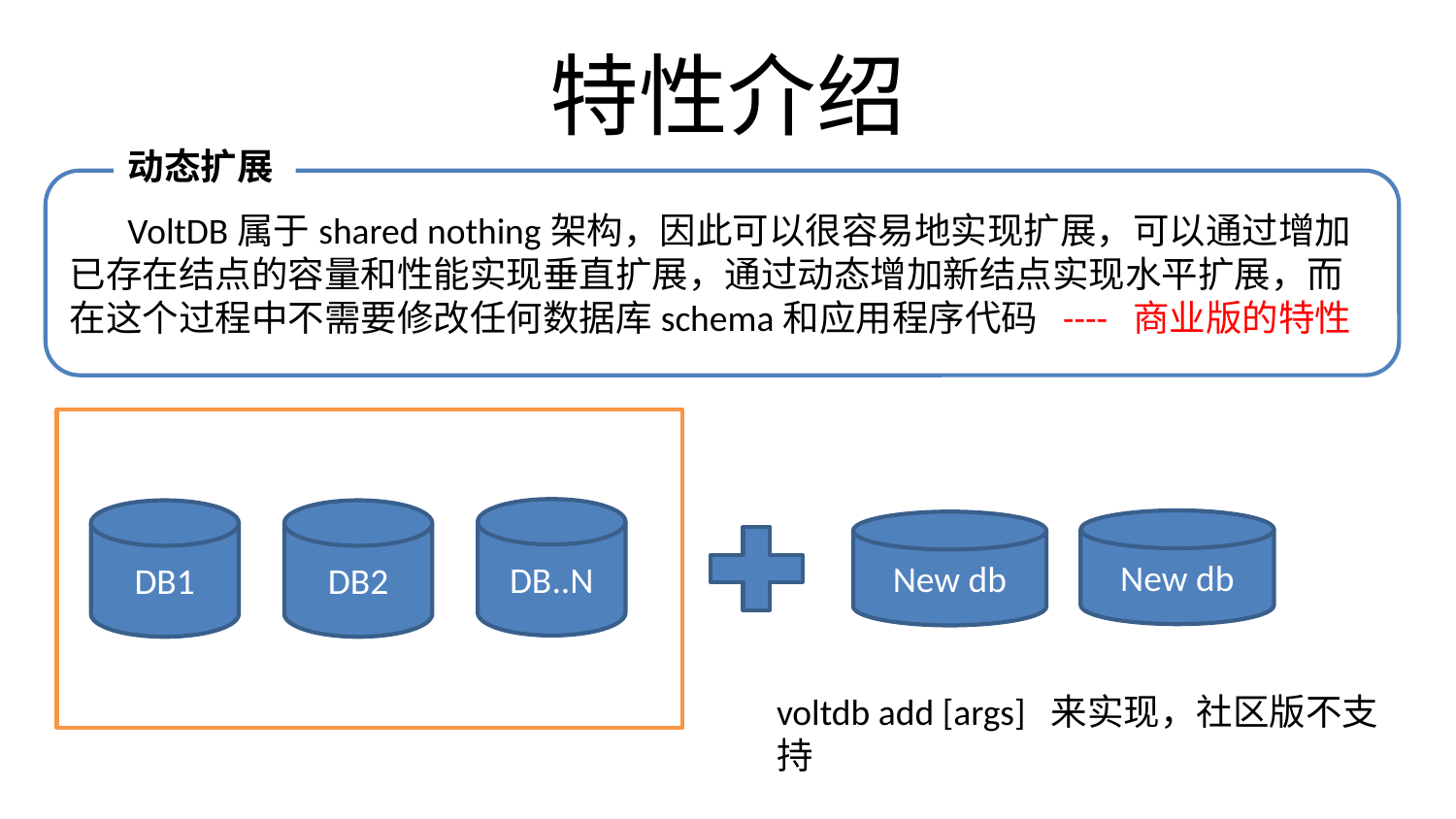

# 特性介绍
动态扩展
       VoltDB属于shared nothing架构，因此可以很容易地实现扩展，可以通过增加已存在结点的容量和性能实现垂直扩展，通过动态增加新结点实现水平扩展，而在这个过程中不需要修改任何数据库schema和应用程序代码  ----  商业版的特性

DB..N
DB1
DB2
New db

New db
voltdb add [args]  来实现，社区版不支持